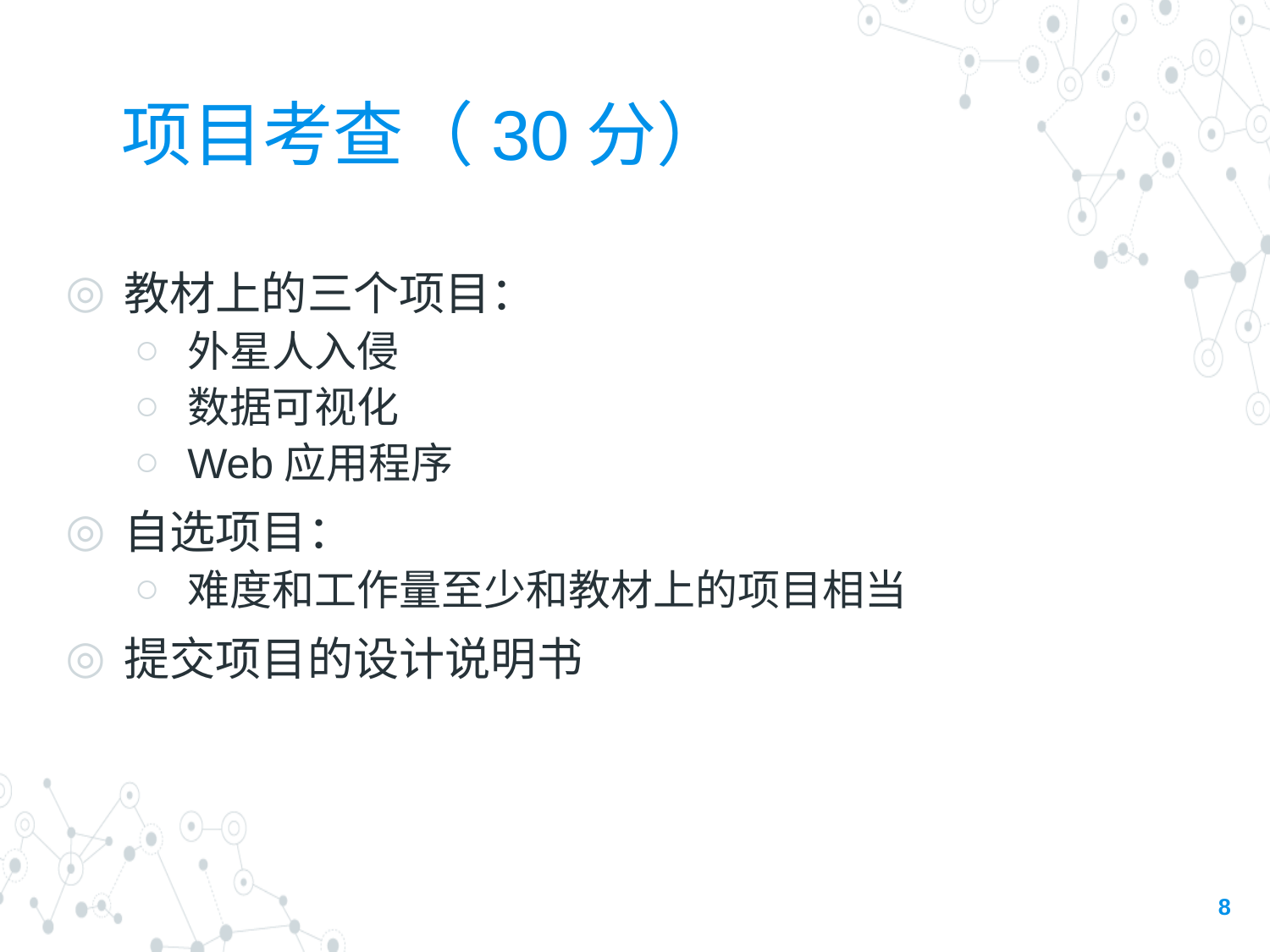

# 项目考查（30分）
教材上的三个项目：
外星人入侵
数据可视化
Web应用程序
自选项目：
难度和工作量至少和教材上的项目相当
提交项目的设计说明书
8